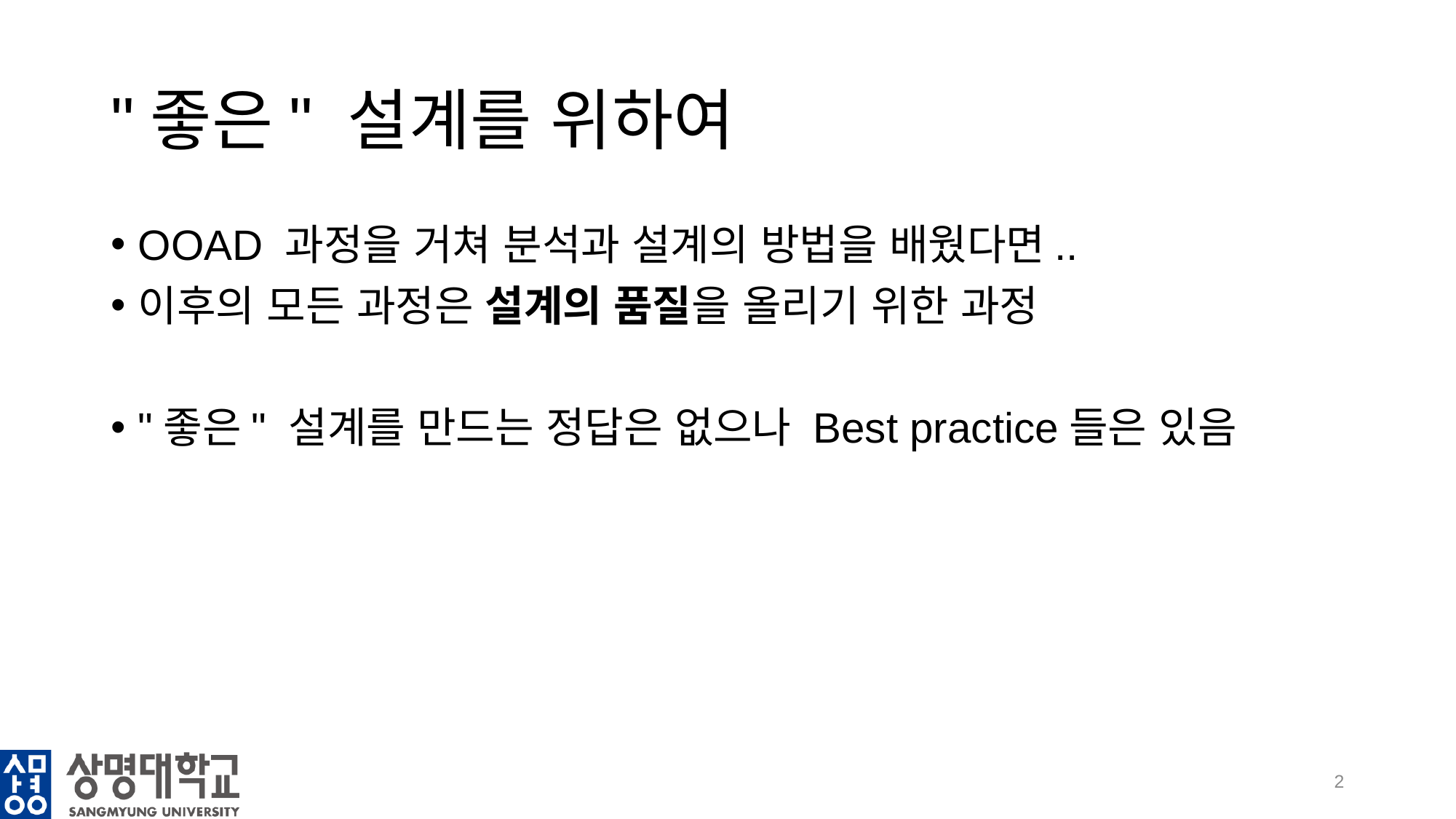

# "좋은" 설계를 위하여
OOAD 과정을 거쳐 분석과 설계의 방법을 배웠다면..
이후의 모든 과정은 설계의 품질을 올리기 위한 과정

"좋은" 설계를 만드는 정답은 없으나 Best practice들은 있음
2